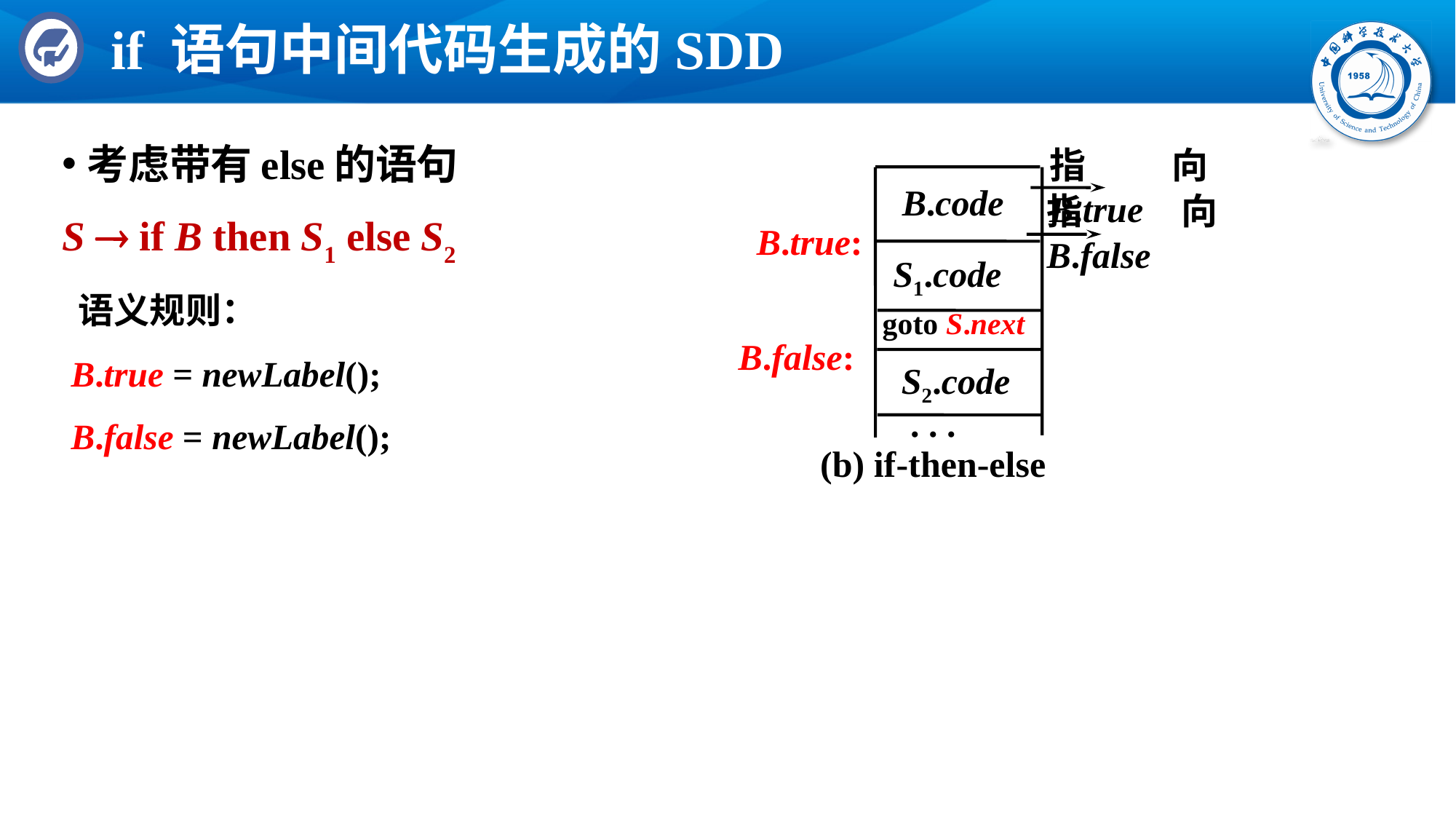

# if 语句中间代码生成的SDD
考虑带有else的语句
S → if B then S1 else S2
 语义规则：
 B.true = newLabel();
 B.false = newLabel();
 S1.next = S.next;
 S2.next = S.next;
 S.code = B.code || gen(B.true, ‘:’) || S1.code ||
         	gen(‘goto’, S.next) || gen(B.false, ‘:’) || S2.code
指向B.true

B.code
指向B.false

B.true:

S1.code
 goto S.next

B.false:

S2.code
. . .

(b) if-then-else